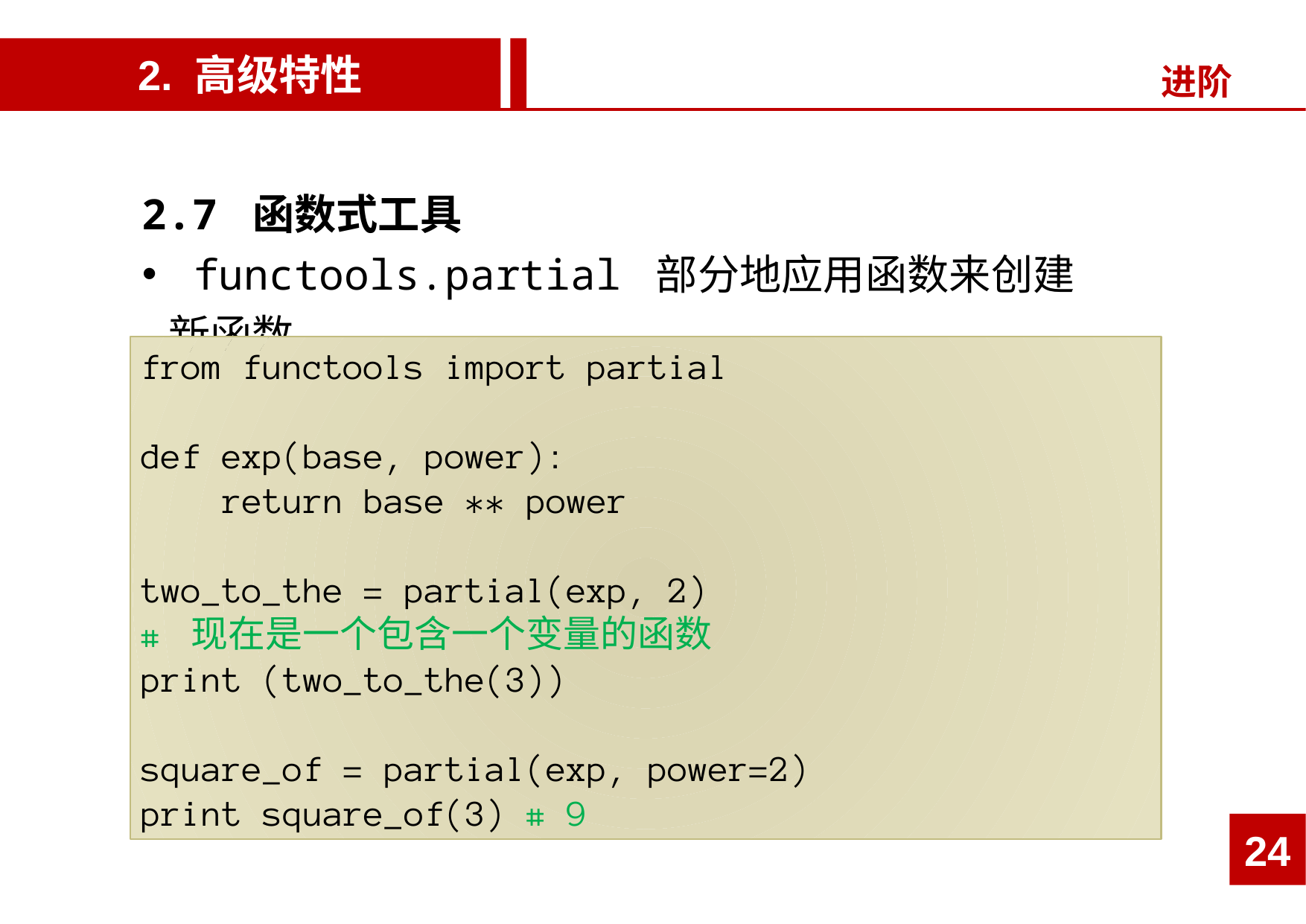

2. 高级特性

进阶
2.7 函数式工具
 functools.partial 部分地应用函数来创建新函数
from functools import partial

def exp(base, power):
    return base ** power

two_to_the = partial(exp, 2)
# 现在是一个包含一个变量的函数
print (two_to_the(3))

square_of = partial(exp, power=2)
print square_of(3) # 9
24